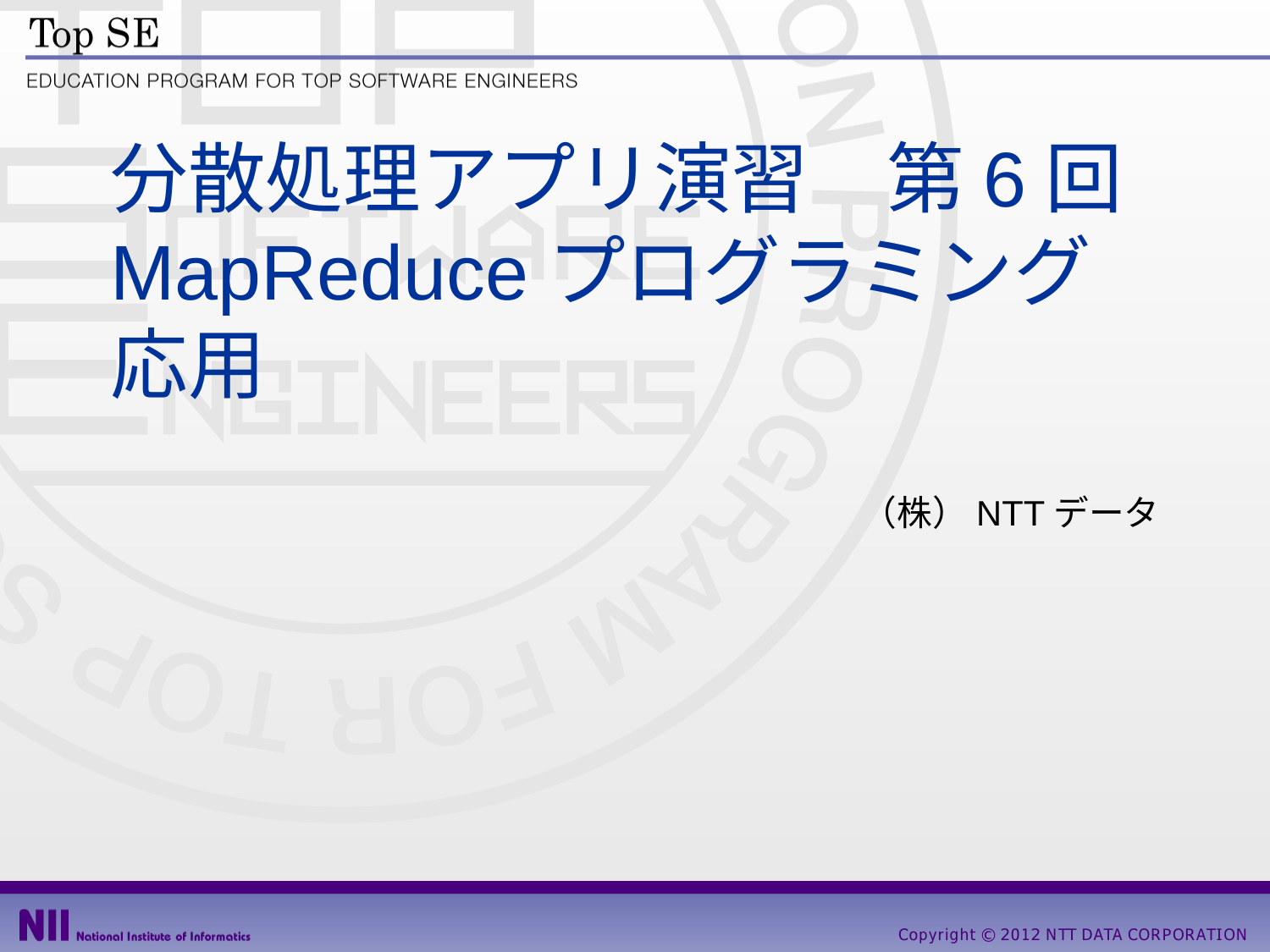

# 分散処理アプリ演習　第6回 MapReduceプログラミング応用
（株）NTTデータ
Copyright © 2012 NTT DATA CORPORATION